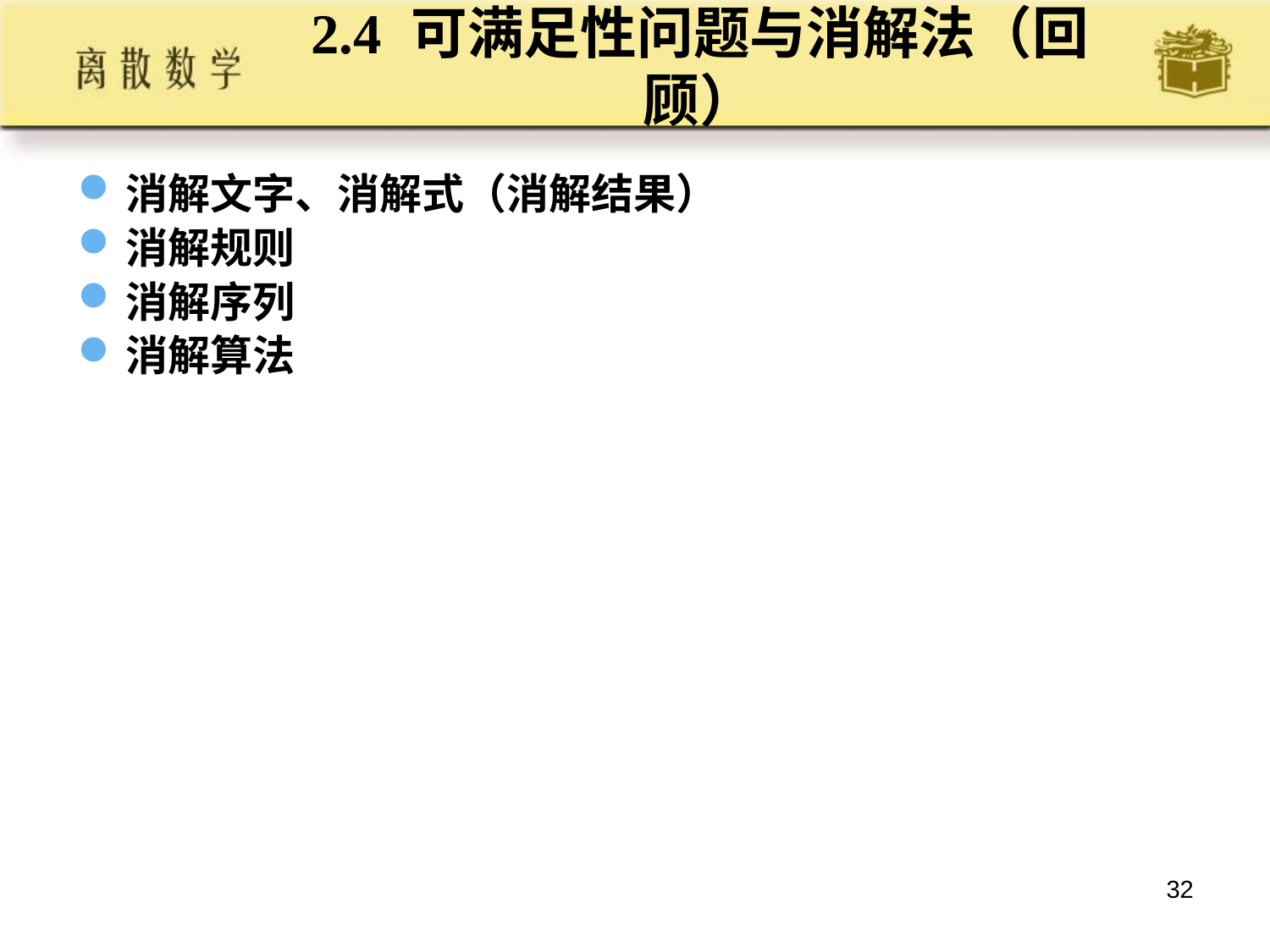

# 2.4 可满足性问题与消解法（回顾）
消解文字、消解式（消解结果）
消解规则
消解序列
消解算法
32